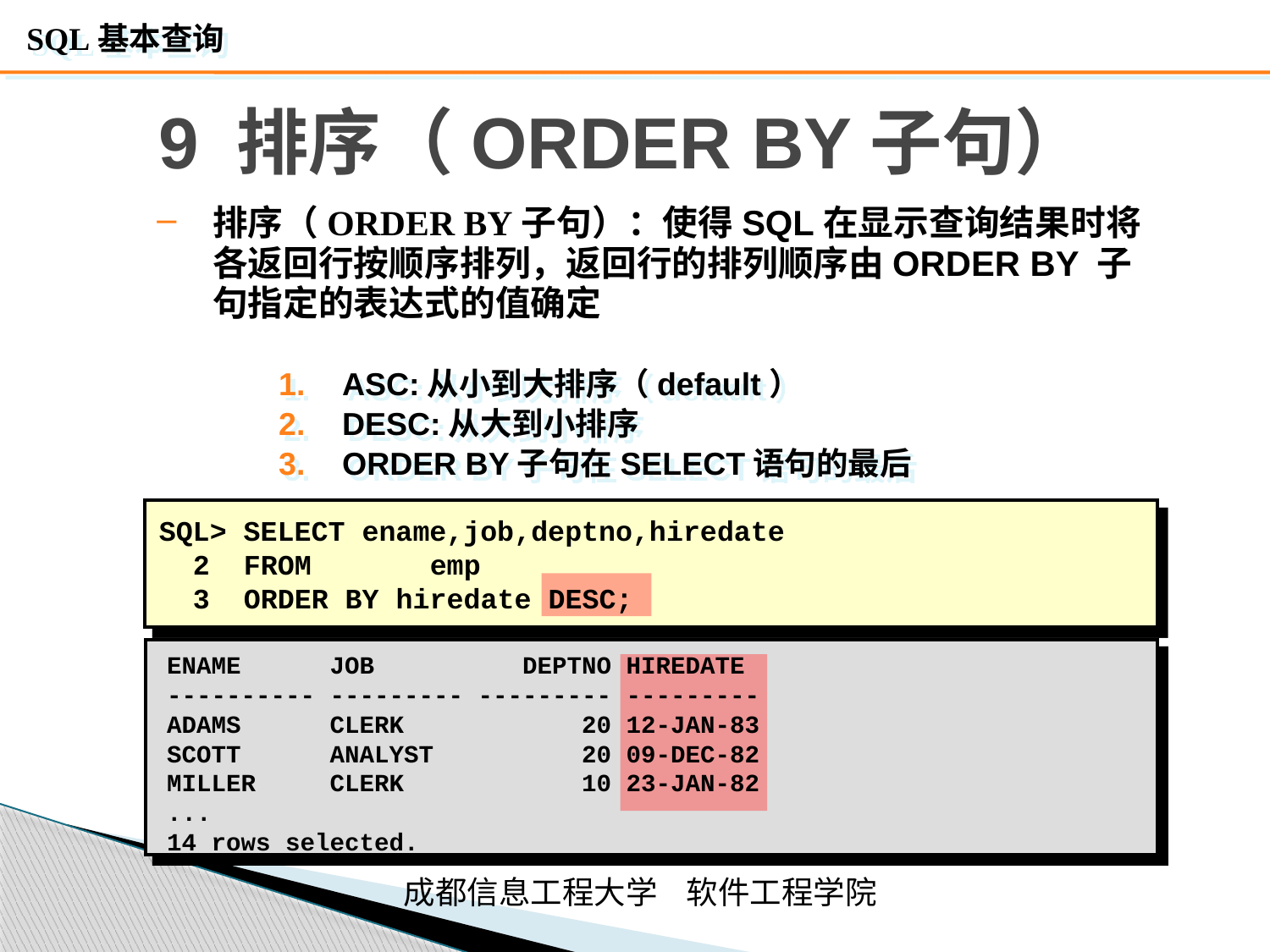

# 9 排序（ORDER BY子句）
排序（ORDER BY子句）：使得SQL在显示查询结果时将各返回行按顺序排列，返回行的排列顺序由ORDER BY 子句指定的表达式的值确定
ASC:从小到大排序（default）
DESC:从大到小排序
ORDER BY子句在SELECT语句的最后
SQL> SELECT ename,job,deptno,hiredate
  2  FROM    	 emp
  3  ORDER BY hiredate DESC;

ENAME      JOB          DEPTNO HIREDATE
---------- --------- --------- ---------
ADAMS      CLERK            20 12-JAN-83
SCOTT      ANALYST          20 09-DEC-82
MILLER     CLERK            10 23-JAN-82
...
14 rows selected.